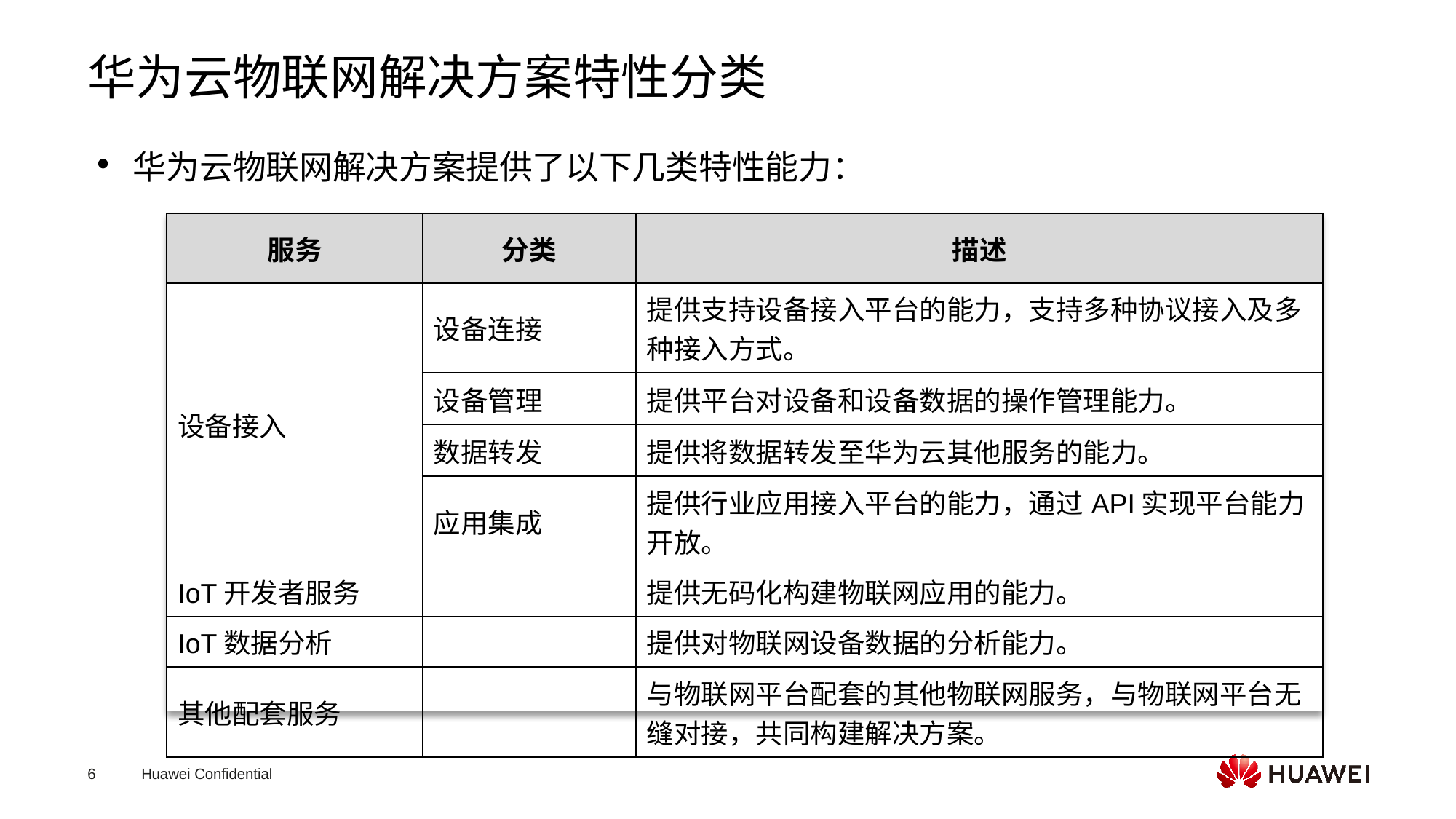

# 华为云物联网解决方案特性分类
华为云物联网解决方案提供了以下几类特性能力：

| 服务 | 分类 | 描述 |
| --- | --- | --- |
| 设备接入 | 设备连接 | 提供支持设备接入平台的能力，支持多种协议接入及多种接入方式。 |
|  | 设备管理 | 提供平台对设备和设备数据的操作管理能力。 |
|  | 数据转发 | 提供将数据转发至华为云其他服务的能力。 |
|  | 应用集成 | 提供行业应用接入平台的能力，通过API实现平台能力开放。 |
| IoT开发者服务 |  | 提供无码化构建物联网应用的能力。 |
| IoT数据分析 |  | 提供对物联网设备数据的分析能力。 |
| 其他配套服务 |  | 与物联网平台配套的其他物联网服务，与物联网平台无缝对接，共同构建解决方案。 |